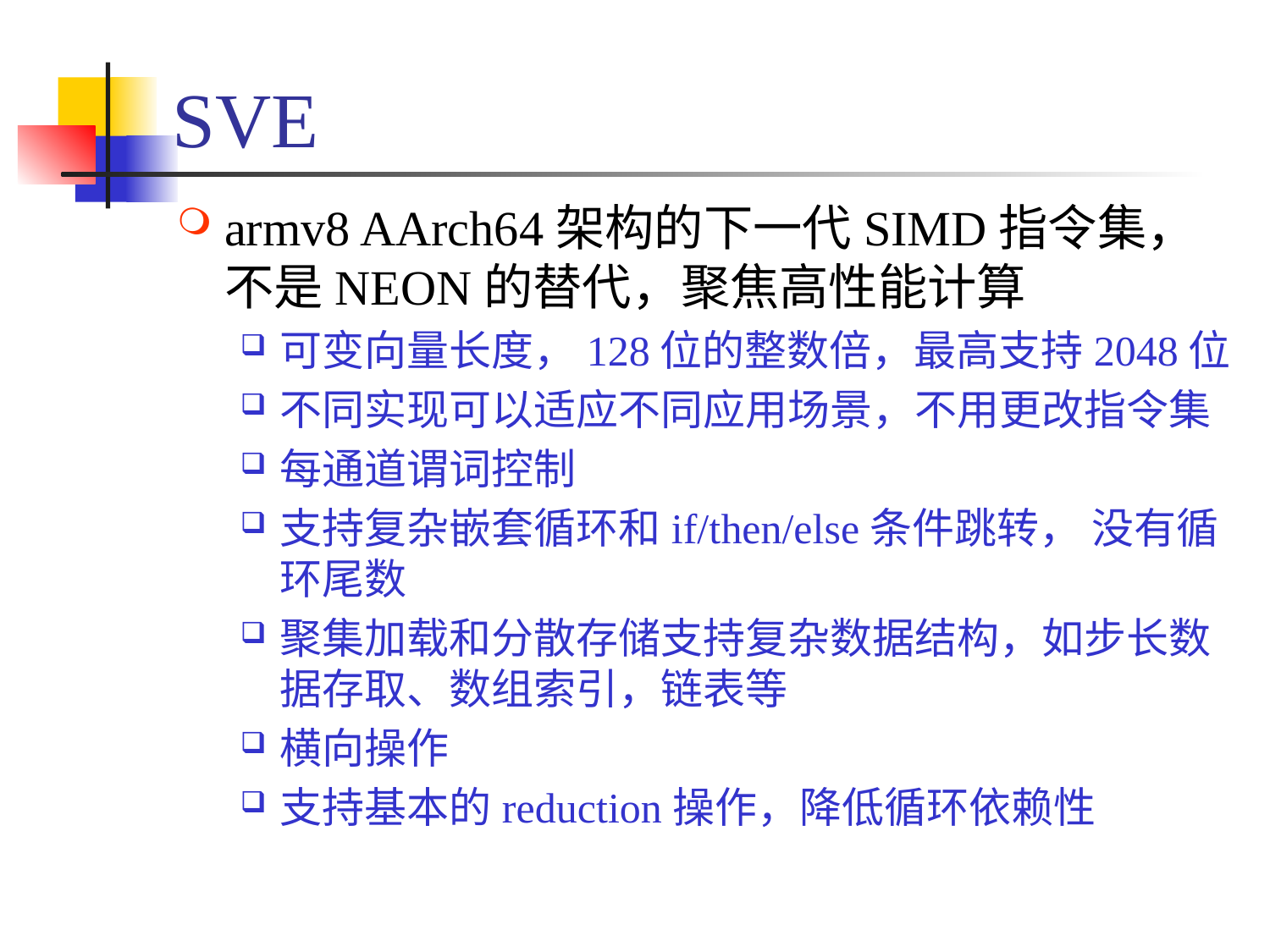

# SVE
armv8 AArch64架构的下一代SIMD指令集，不是NEON的替代，聚焦高性能计算
可变向量长度，128位的整数倍，最高支持2048位
不同实现可以适应不同应用场景，不用更改指令集
每通道谓词控制
支持复杂嵌套循环和if/then/else条件跳转， 没有循环尾数
聚集加载和分散存储支持复杂数据结构，如步长数据存取、数组索引，链表等
横向操作
支持基本的reduction操作，降低循环依赖性